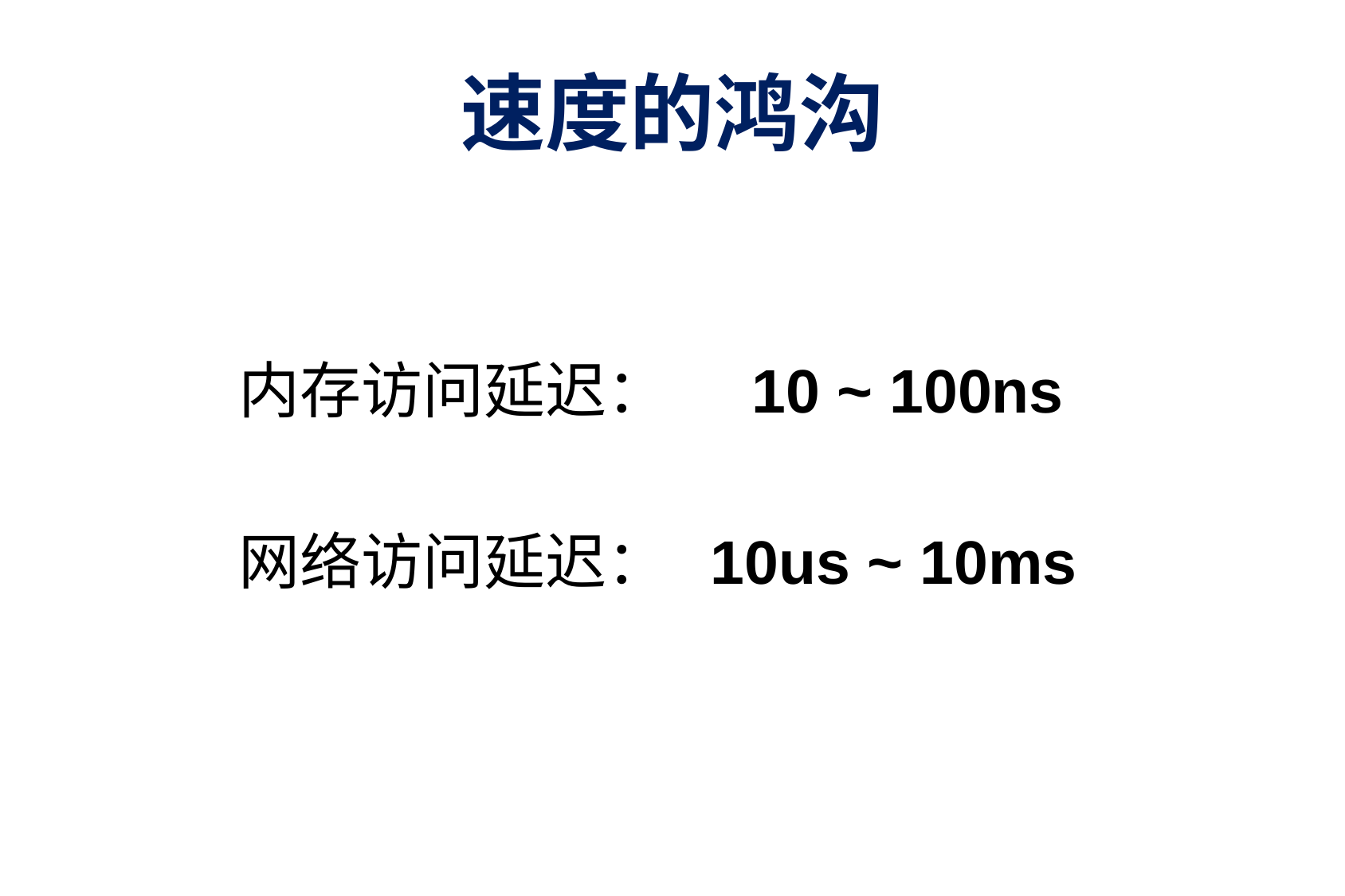

# 速度的鸿沟
内存访问延迟：     10 ~ 100ns

网络访问延迟：  10us ~ 10ms